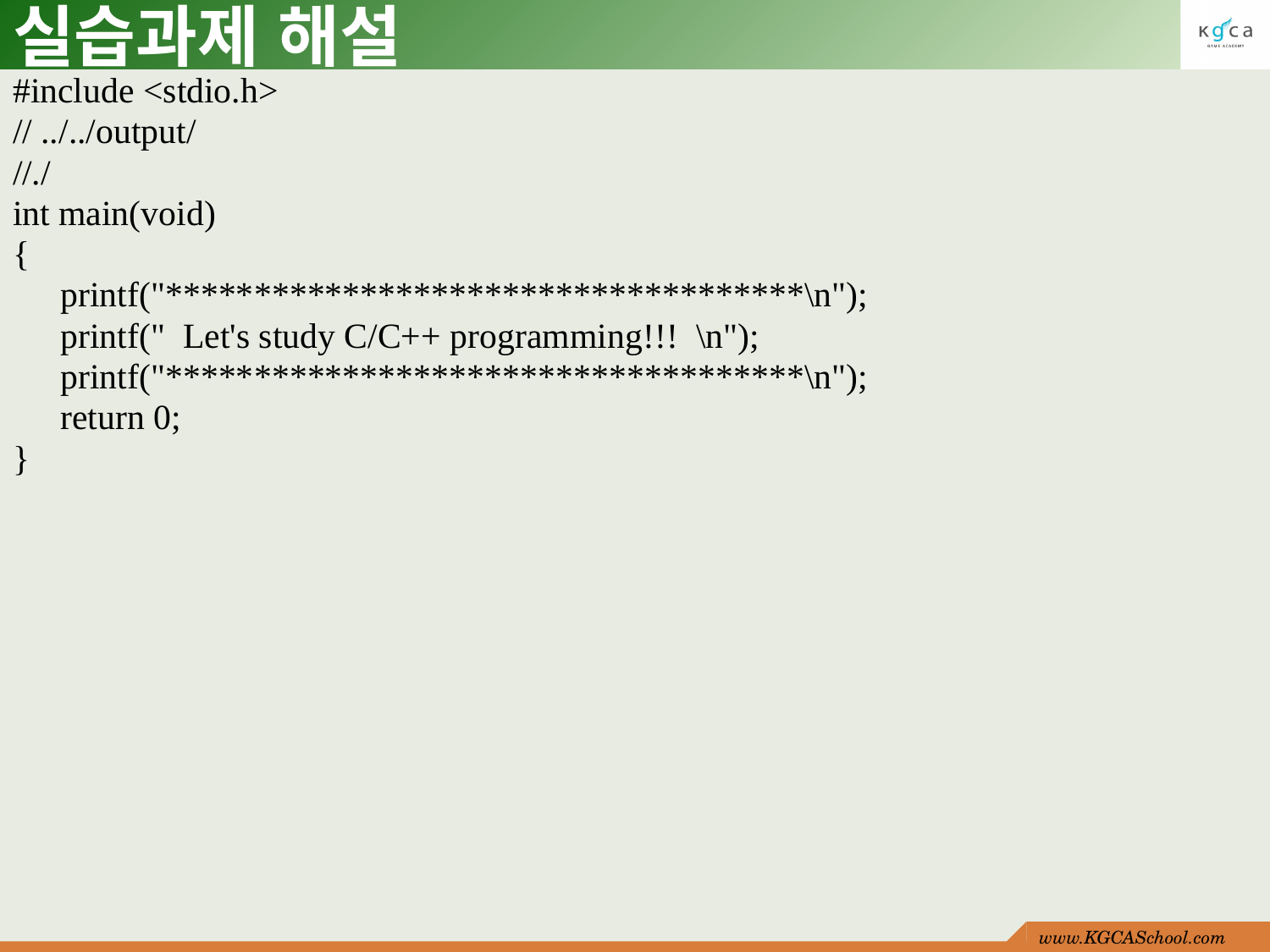

# 실습과제 해설
#include <stdio.h>
// ../../output/
//./
int main(void)
{
	printf("************************************\n");
	printf("  Let's study C/C++ programming!!!  \n");
	printf("************************************\n");
	return 0;
}